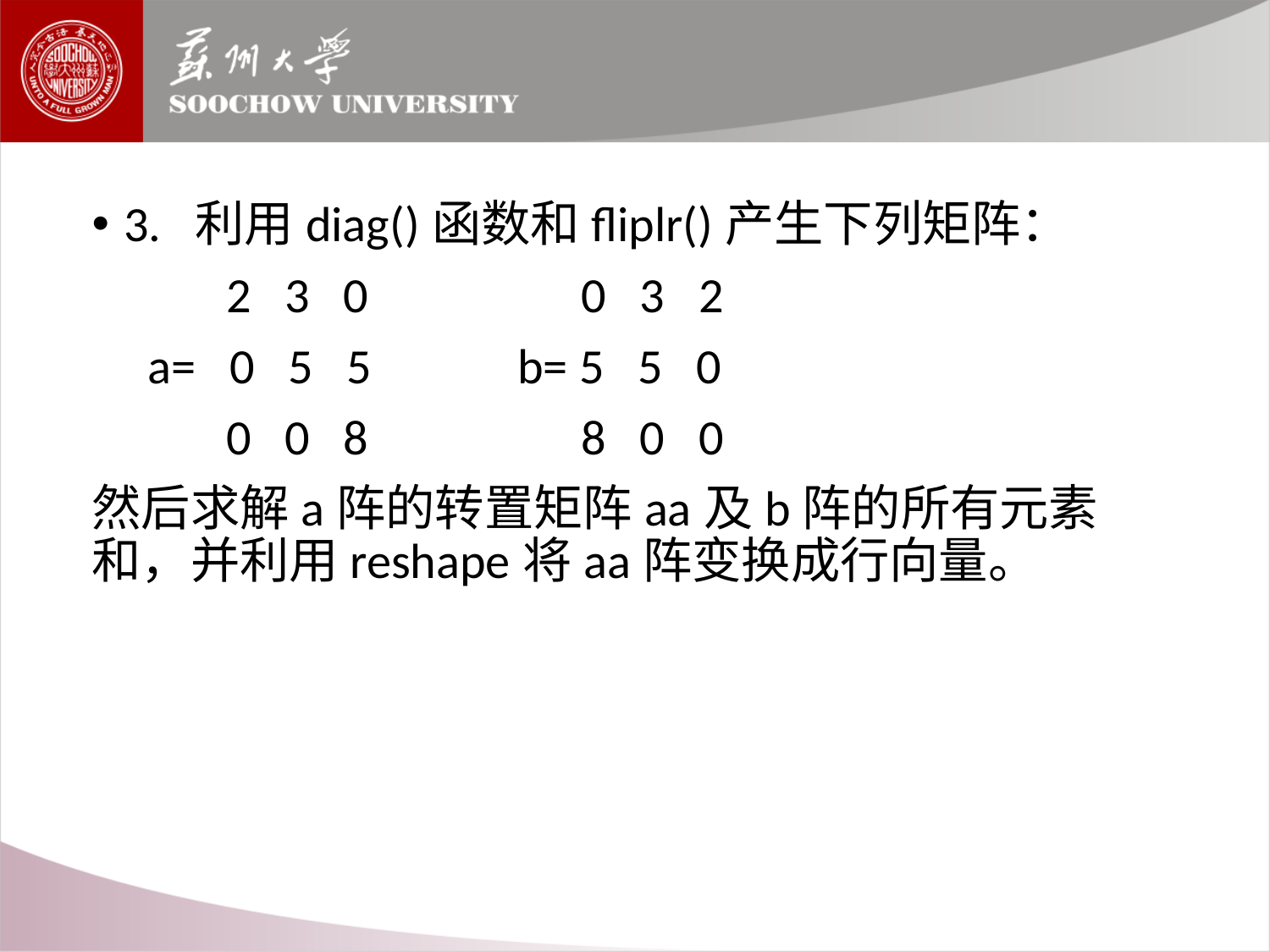

3.  利用diag()函数和fliplr()产生下列矩阵：
            2   3   0                   0   3   2
     a=   0   5   5             b= 5   5   0
            0   0   8                   8   0   0
然后求解a阵的转置矩阵aa及b阵的所有元素和，并利用reshape将aa阵变换成行向量。